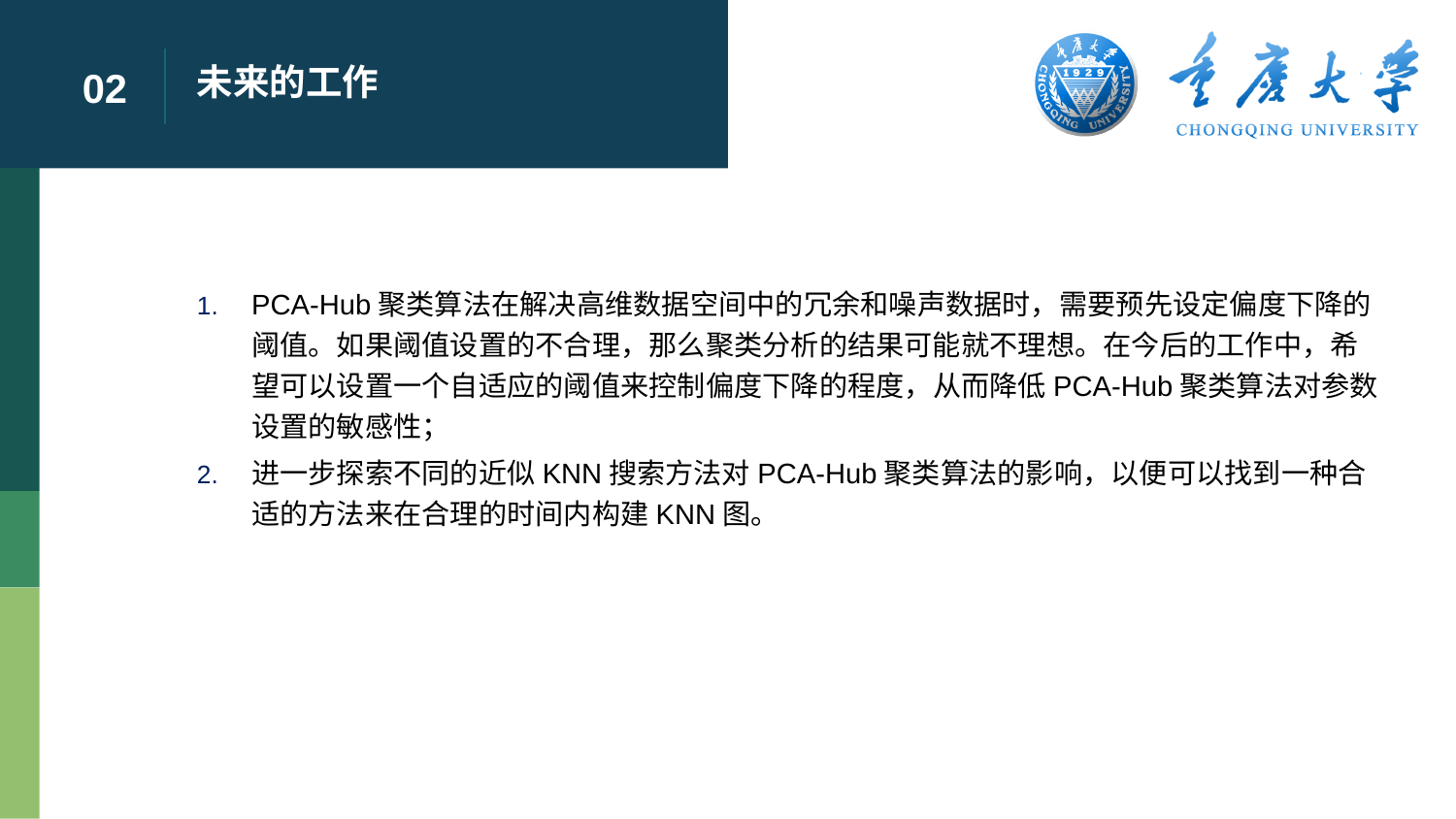

# 未来的工作
02
PCA-Hub聚类算法在解决高维数据空间中的冗余和噪声数据时，需要预先设定偏度下降的阈值。如果阈值设置的不合理，那么聚类分析的结果可能就不理想。在今后的工作中，希望可以设置一个自适应的阈值来控制偏度下降的程度，从而降低PCA-Hub聚类算法对参数设置的敏感性；
进一步探索不同的近似KNN搜索方法对PCA-Hub聚类算法的影响，以便可以找到一种合适的方法来在合理的时间内构建KNN图。